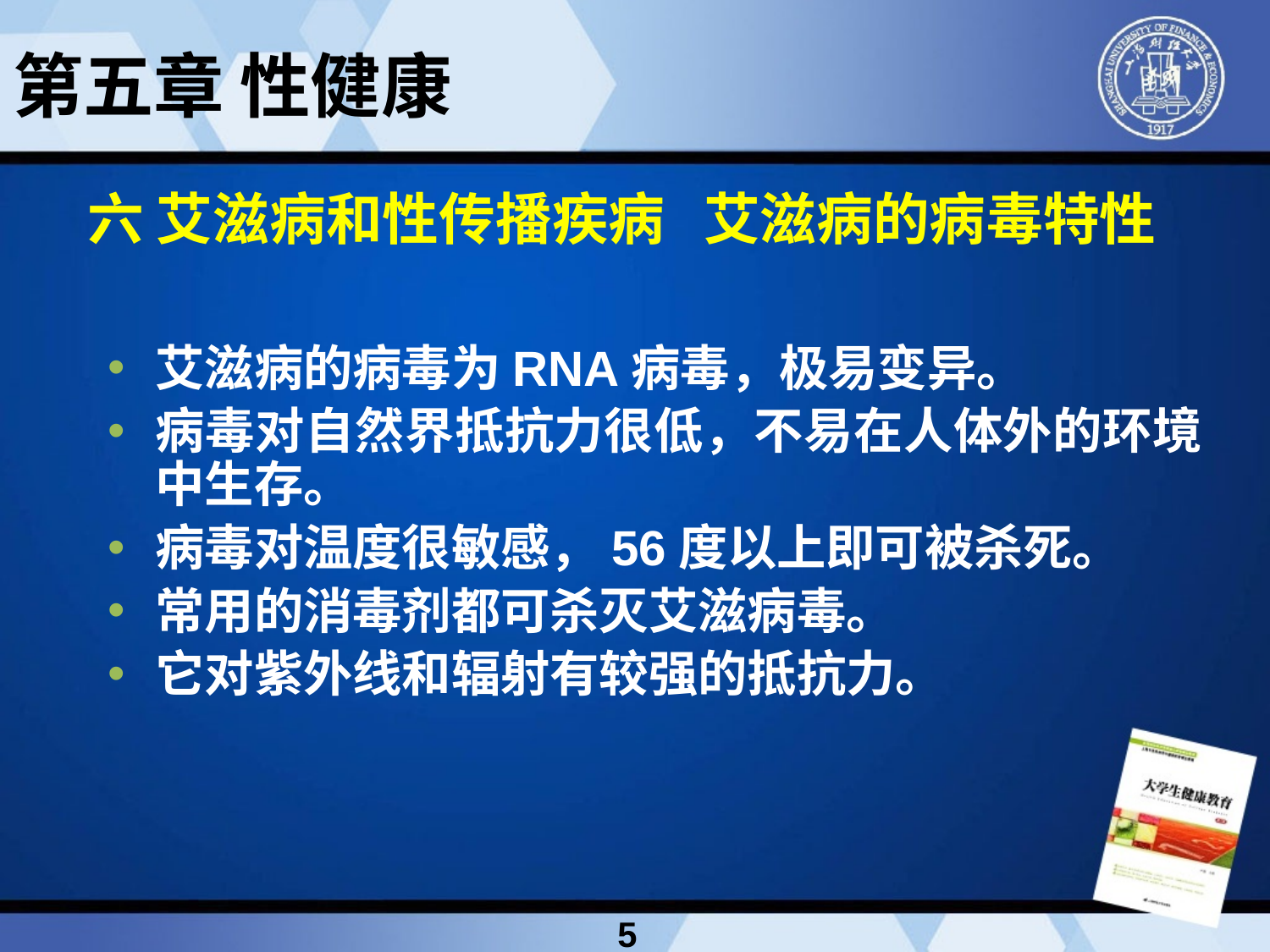

第五章 性健康
六 艾滋病和性传播疾病   艾滋病的病毒特性
艾滋病的病毒为RNA病毒，极易变异。
病毒对自然界抵抗力很低，不易在人体外的环境中生存。
病毒对温度很敏感，56度以上即可被杀死。
常用的消毒剂都可杀灭艾滋病毒。
它对紫外线和辐射有较强的抵抗力。

5